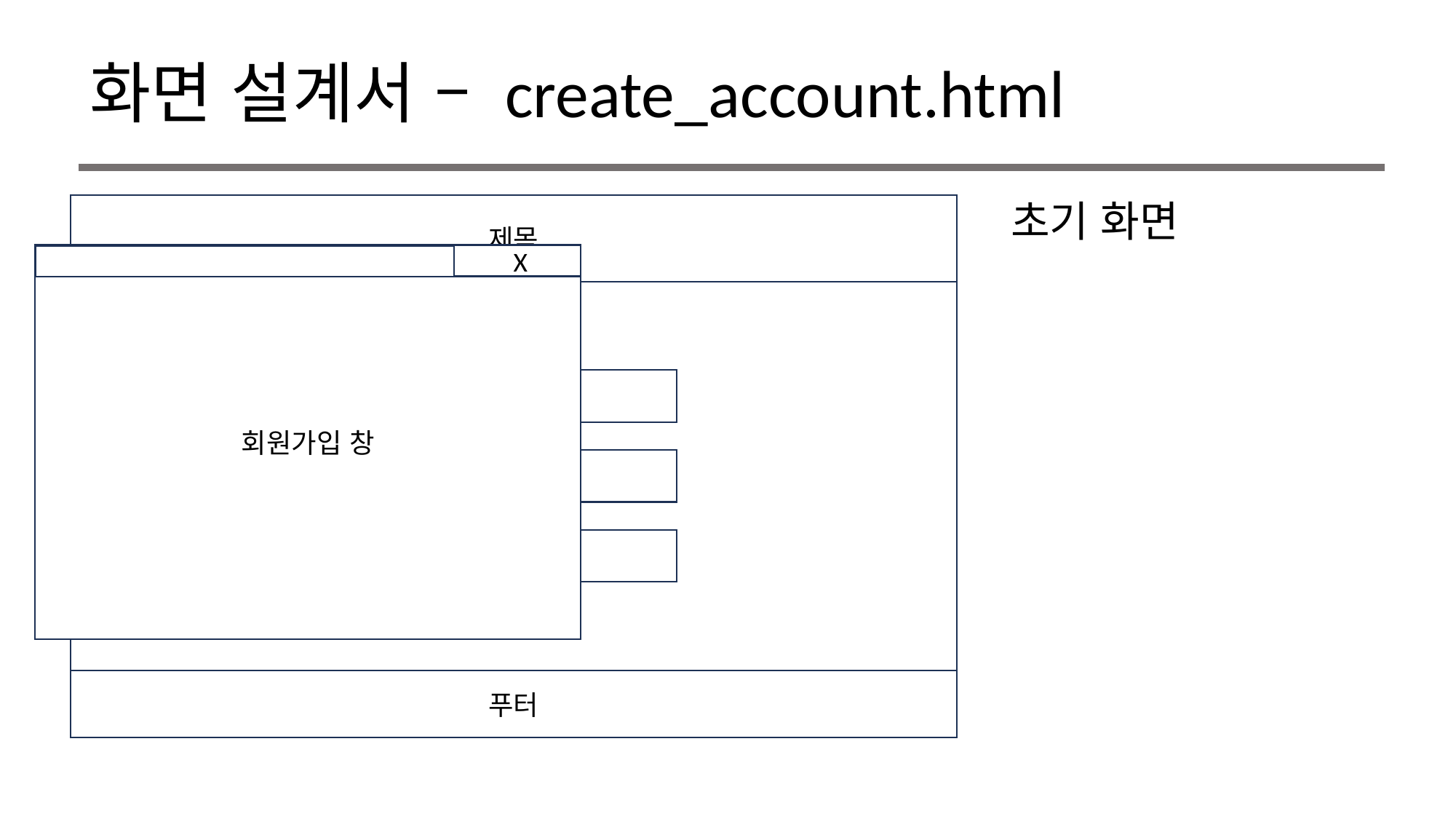

# 화면 설계서 – create_account.html

제목
초기 화면
회원가입 창
 X

도움말
로그인
회원가입
푸터